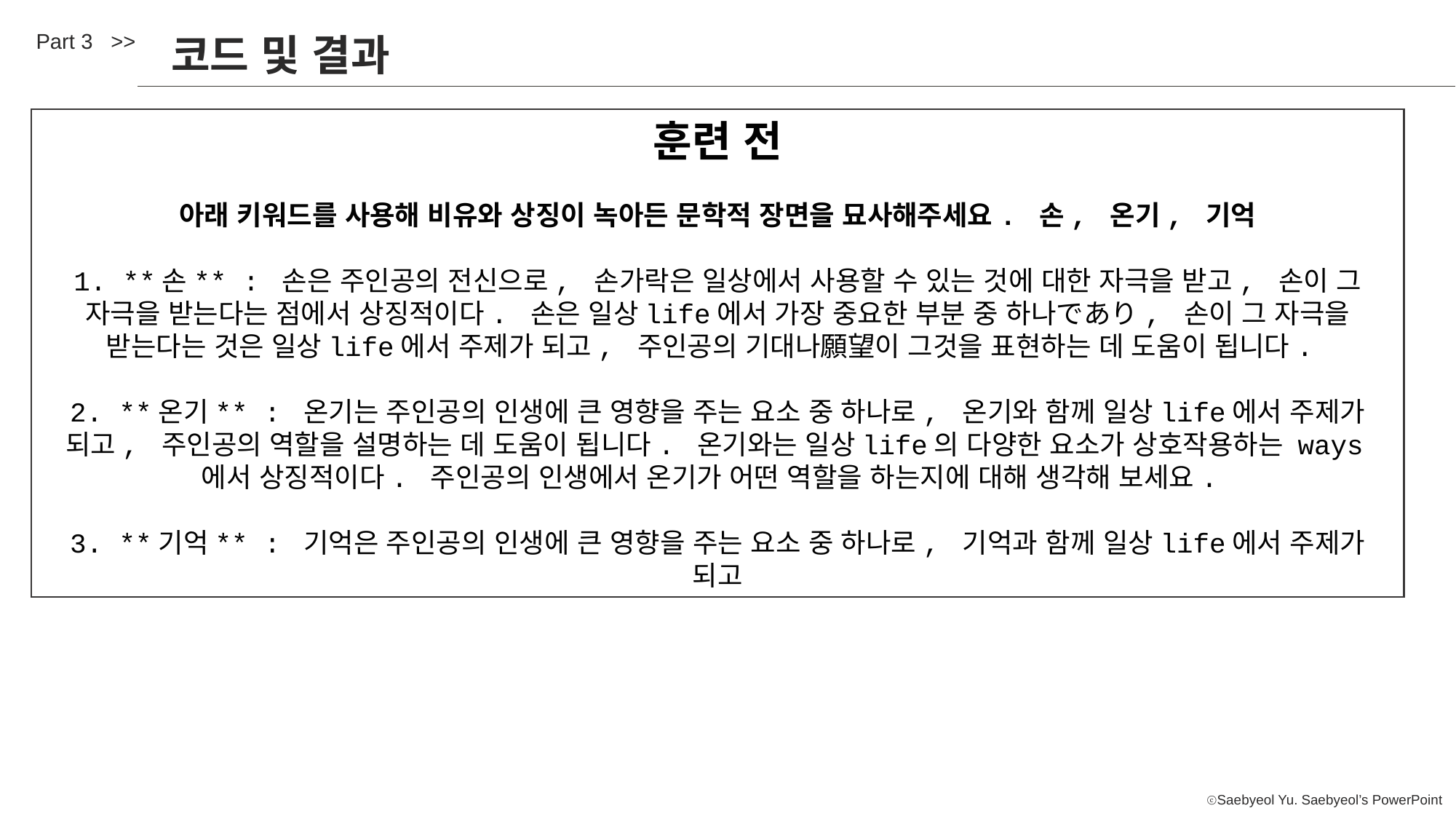

Part 3   >>
코드 및 결과
훈련 전
아래 키워드를 사용해 비유와 상징이 녹아든 문학적 장면을 묘사해주세요. 손, 온기, 기억
1. **손** : 손은 주인공의 전신으로, 손가락은 일상에서 사용할 수 있는 것에 대한 자극을 받고, 손이 그 자극을 받는다는 점에서 상징적이다. 손은 일상life에서 가장 중요한 부분 중 하나であり, 손이 그 자극을 받는다는 것은 일상life에서 주제가 되고, 주인공의 기대나願望이 그것을 표현하는 데 도움이 됩니다.
2. **온기** : 온기는 주인공의 인생에 큰 영향을 주는 요소 중 하나로, 온기와 함께 일상life에서 주제가 되고, 주인공의 역할을 설명하는 데 도움이 됩니다. 온기와는 일상life의 다양한 요소가 상호작용하는 ways에서 상징적이다. 주인공의 인생에서 온기가 어떤 역할을 하는지에 대해 생각해 보세요.
3. **기억** : 기억은 주인공의 인생에 큰 영향을 주는 요소 중 하나로, 기억과 함께 일상life에서 주제가 되고
Hyper
Parameter
Test
Data